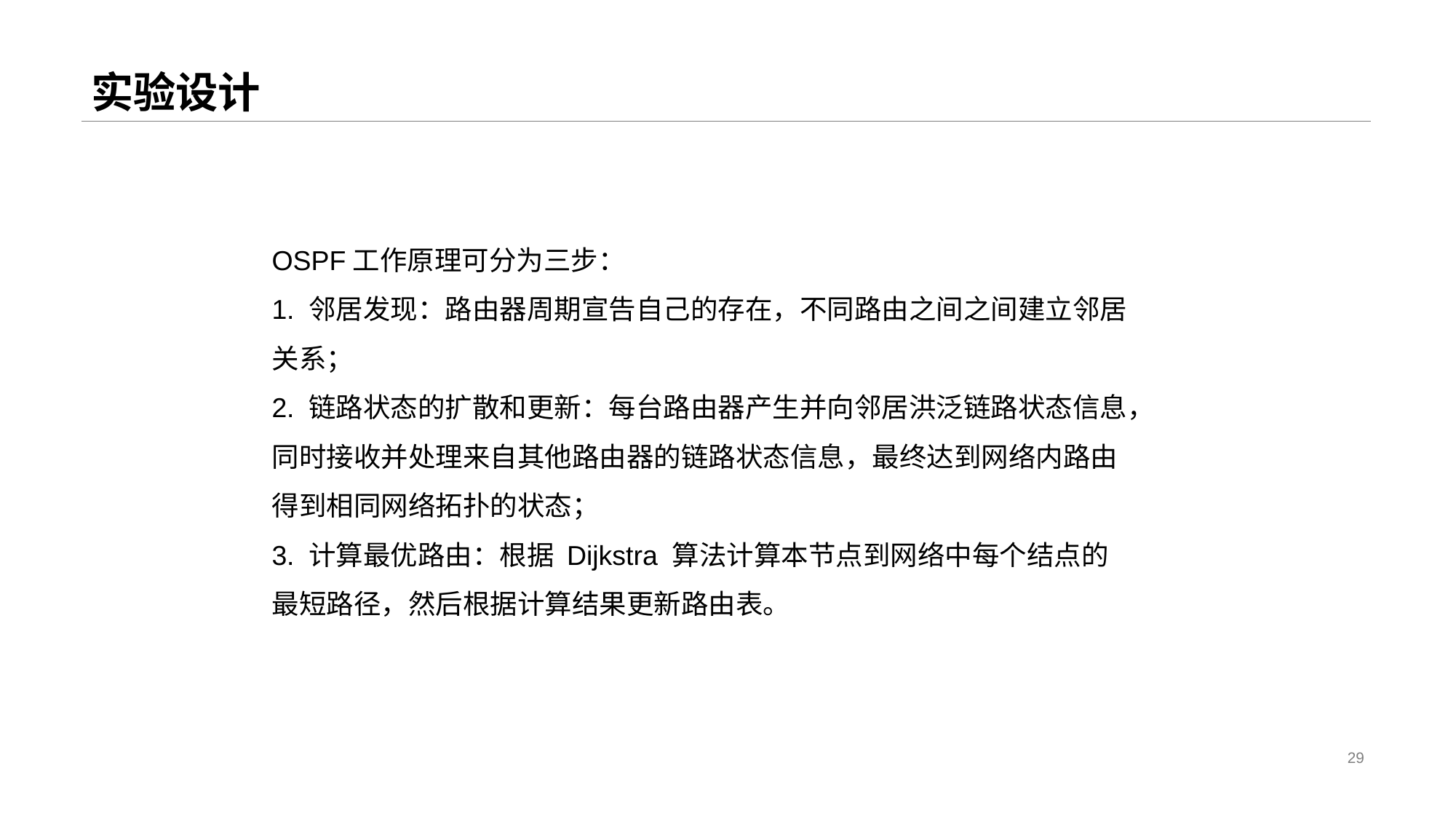

# 实验设计
OSPF⼯作原理可分为三步：
1. 邻居发现：路由器周期宣告自己的存在，不同路由之间之间建⽴邻居关系；
2. 链路状态的扩散和更新：每台路由器产⽣并向邻居洪泛链路状态信息，同时接收并处理来⾃其他路由器的链路状态信息，最终达到网络内路由得到相同网络拓扑的状态；
3. 计算最优路由：根据 Dijkstra 算法计算本节点到⽹络中每个结点的最短路径，然后根据计算结果更新路由表。
29